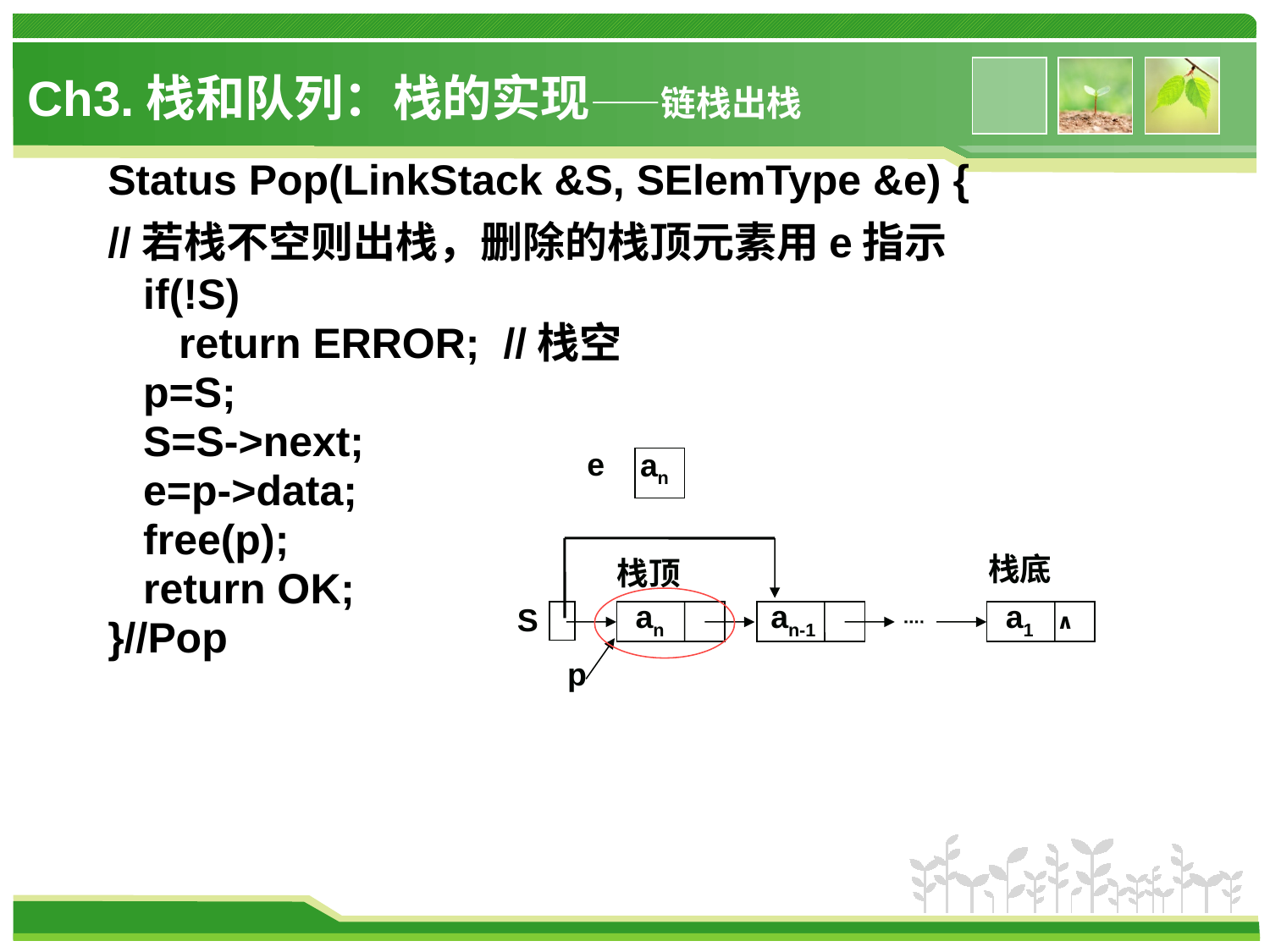

# Ch3.栈和队列：栈的实现——链栈出栈
Status Pop(LinkStack &S, SElemType &e) {
//若栈不空则出栈，删除的栈顶元素用e指示
   if(!S)
      return ERROR;  //栈空
   p=S;
   S=S->next;
   e=p->data;
   free(p);
   return OK;
}//Pop
e
an

栈底
栈顶

an
an-1
a1
S

∧

p
24